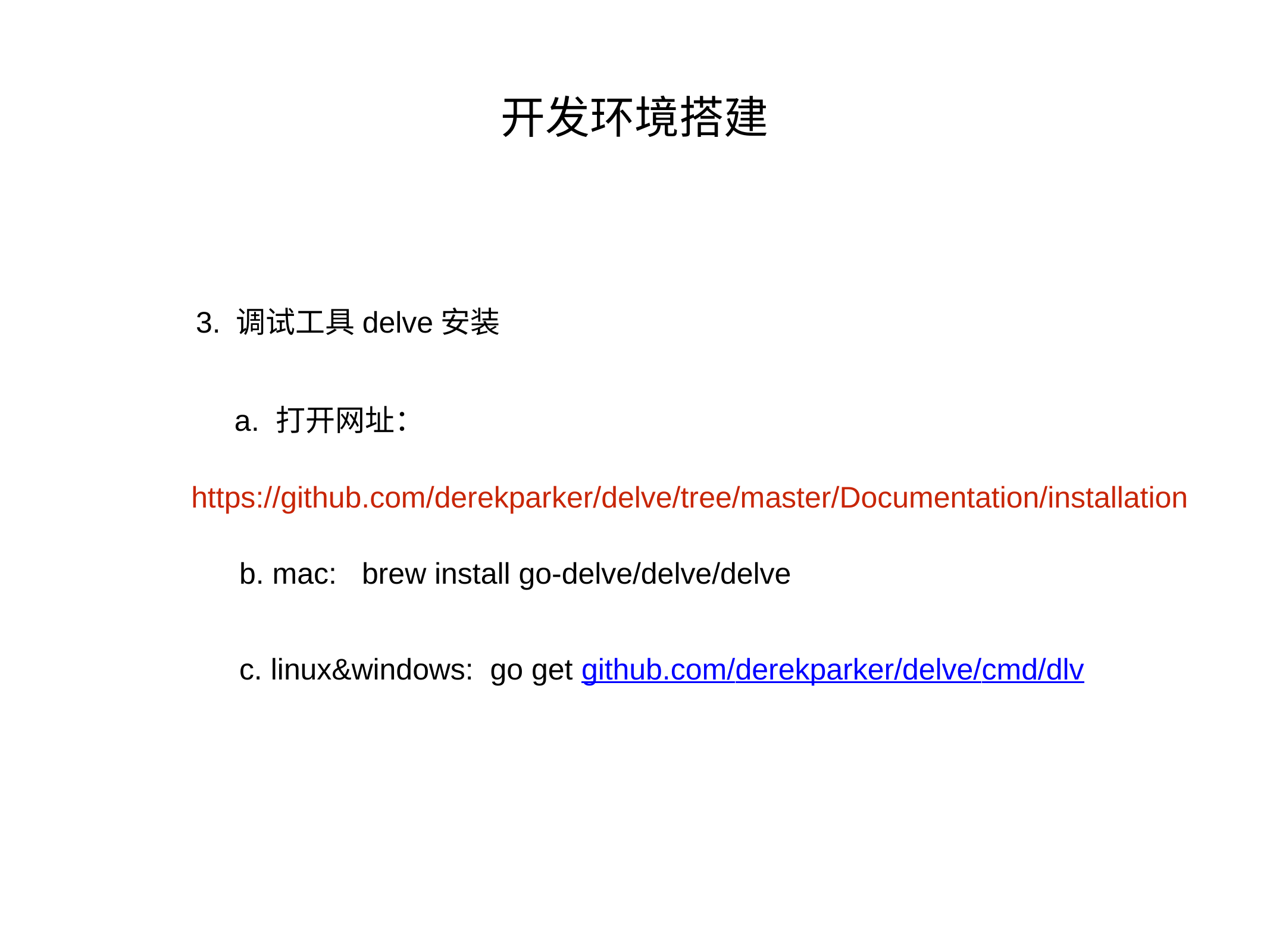

开发环境搭建
3. 调试工具delve安装
打开网址：
https://github.com/derekparker/delve/tree/master/Documentation/installation
b. mac:   brew install go-delve/delve/delve
c. linux&windows:  go get github.com/derekparker/delve/cmd/dlv